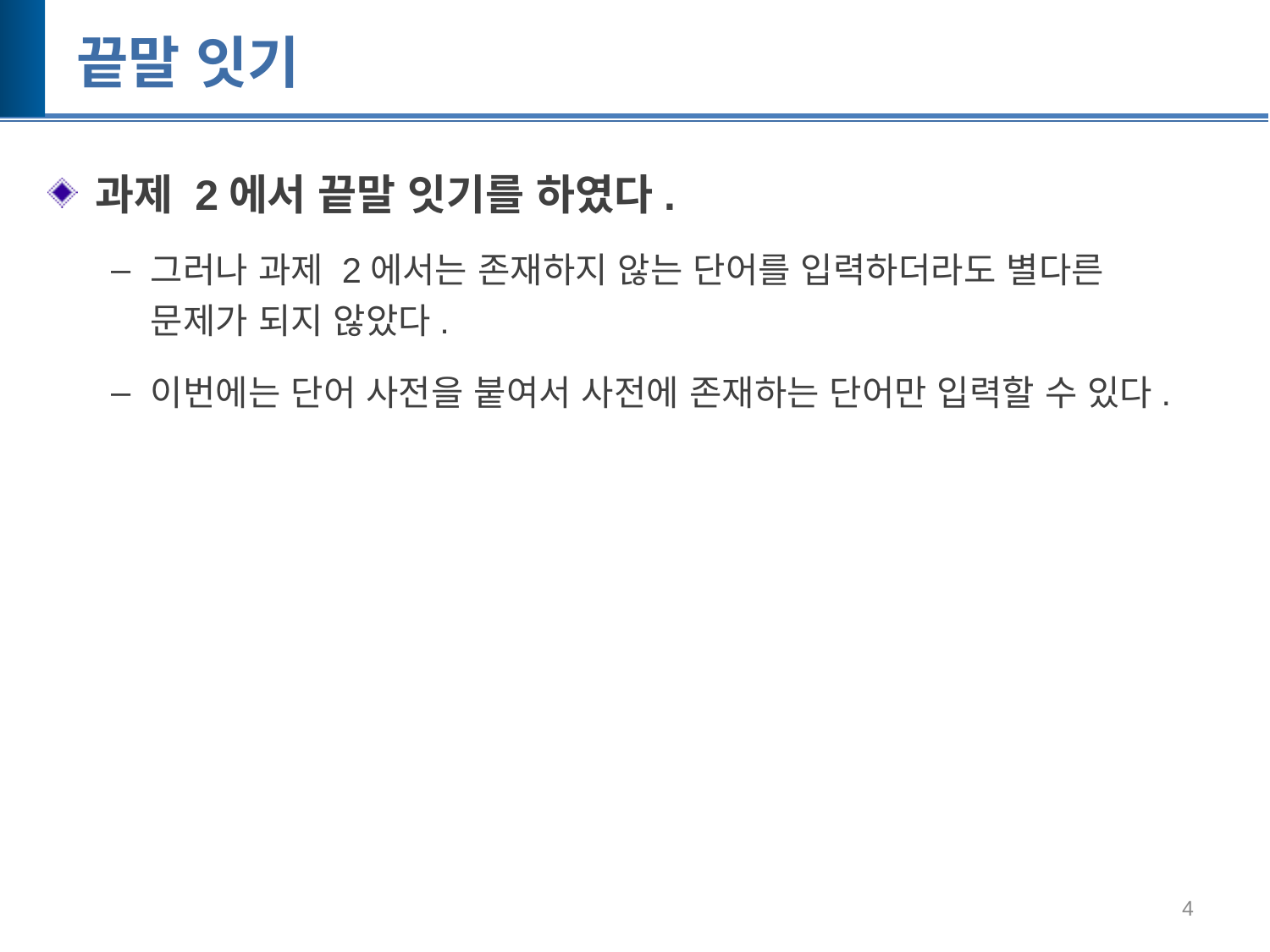

# 끝말 잇기
과제 2에서 끝말 잇기를 하였다.
그러나 과제 2에서는 존재하지 않는 단어를 입력하더라도 별다른 문제가 되지 않았다.
이번에는 단어 사전을 붙여서 사전에 존재하는 단어만 입력할 수 있다.
4